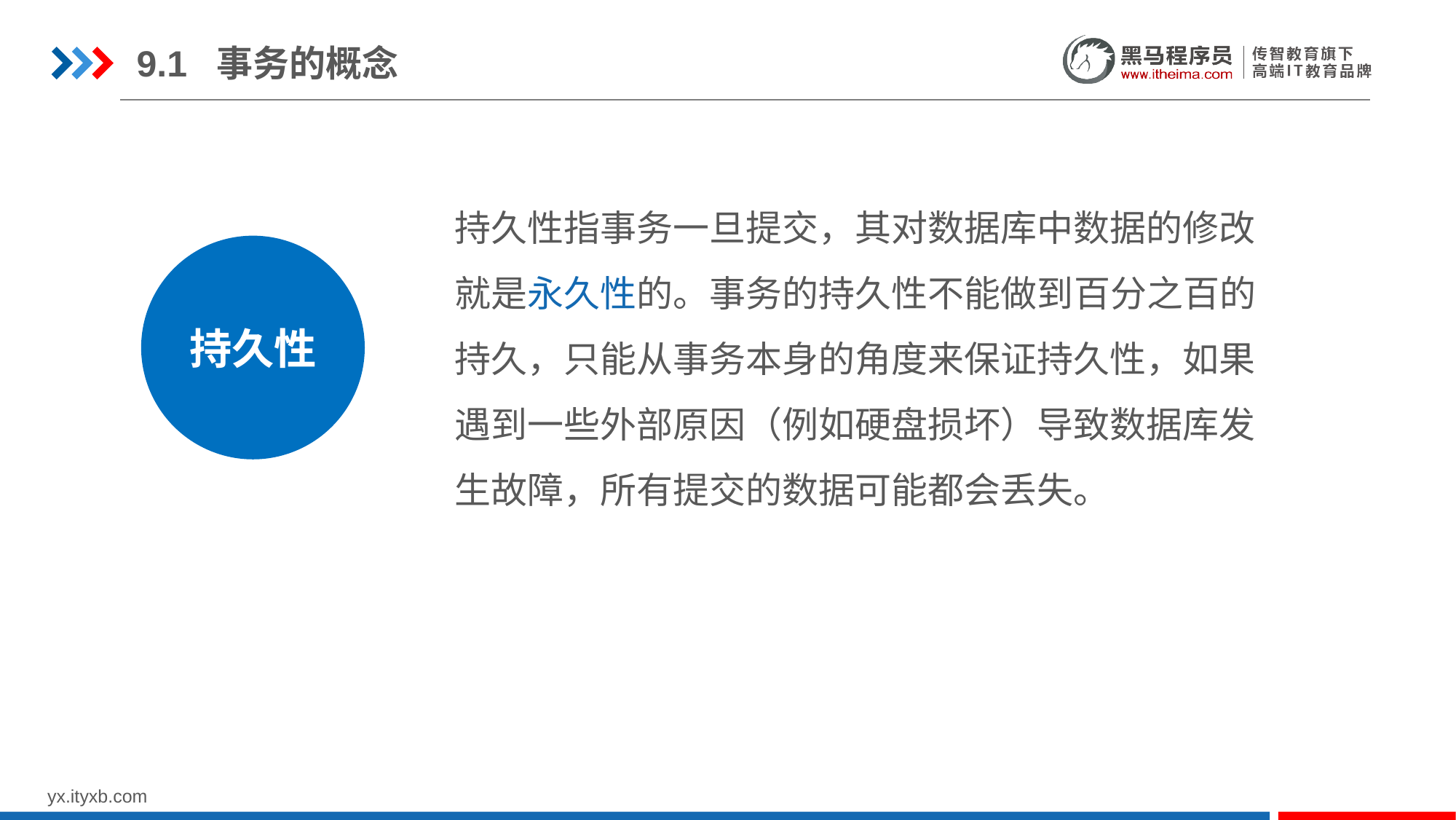

9.1  事务的概念
持久性指事务一旦提交，其对数据库中数据的修改就是永久性的。事务的持久性不能做到百分之百的持久，只能从事务本身的角度来保证持久性，如果遇到一些外部原因（例如硬盘损坏）导致数据库发生故障，所有提交的数据可能都会丢失。

持久性